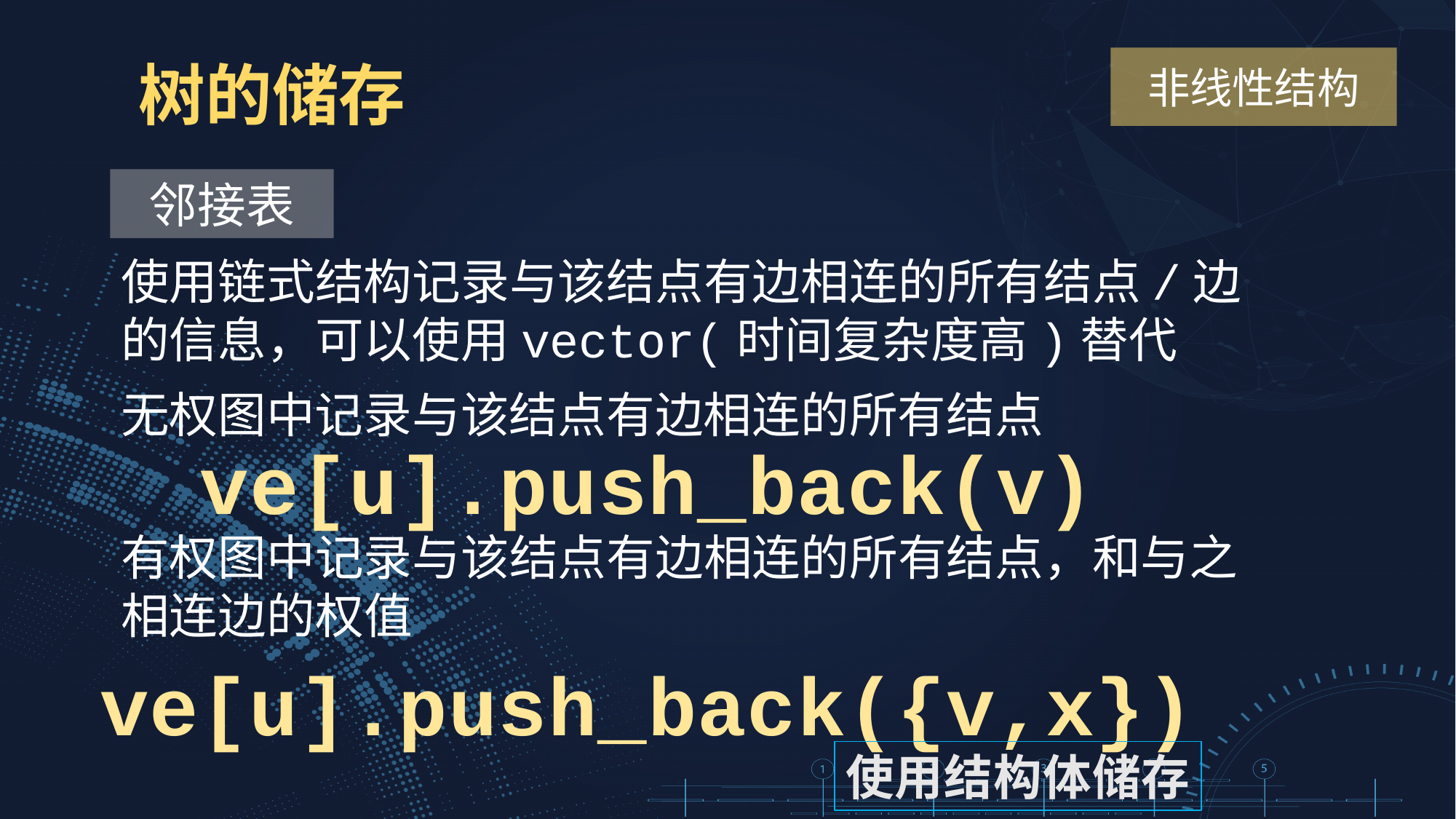

树的储存
非线性结构
邻接表
使用链式结构记录与该结点有边相连的所有结点/边的信息，可以使用vector(时间复杂度高)替代
无权图中记录与该结点有边相连的所有结点
ve[u].push_back(v)
有权图中记录与该结点有边相连的所有结点，和与之相连边的权值
ve[u].push_back({v,x})
使用结构体储存